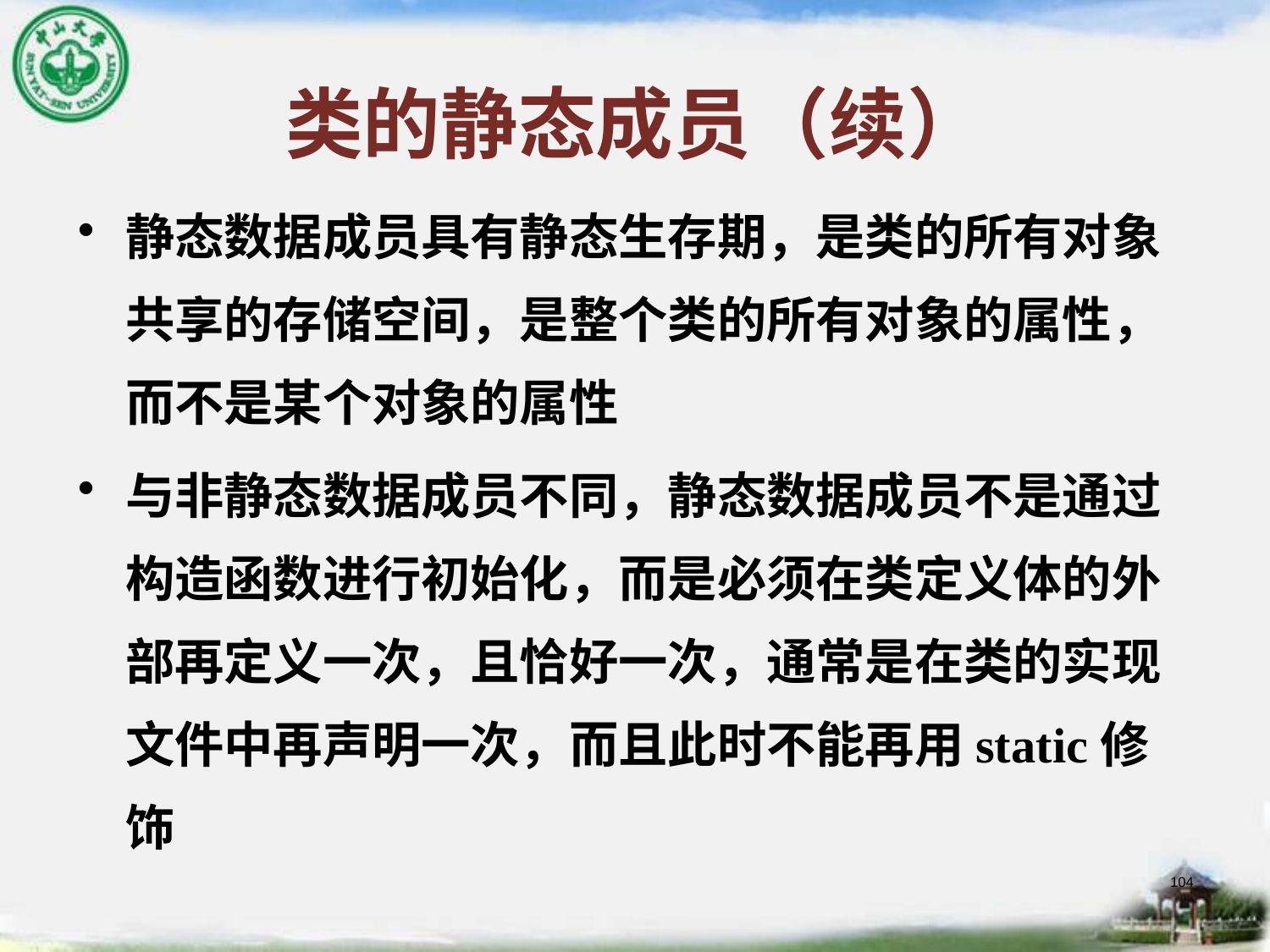

# 类的静态成员（续）
静态数据成员具有静态生存期，是类的所有对象共享的存储空间，是整个类的所有对象的属性，而不是某个对象的属性
与非静态数据成员不同，静态数据成员不是通过构造函数进行初始化，而是必须在类定义体的外部再定义一次，且恰好一次，通常是在类的实现文件中再声明一次，而且此时不能再用static修饰
104